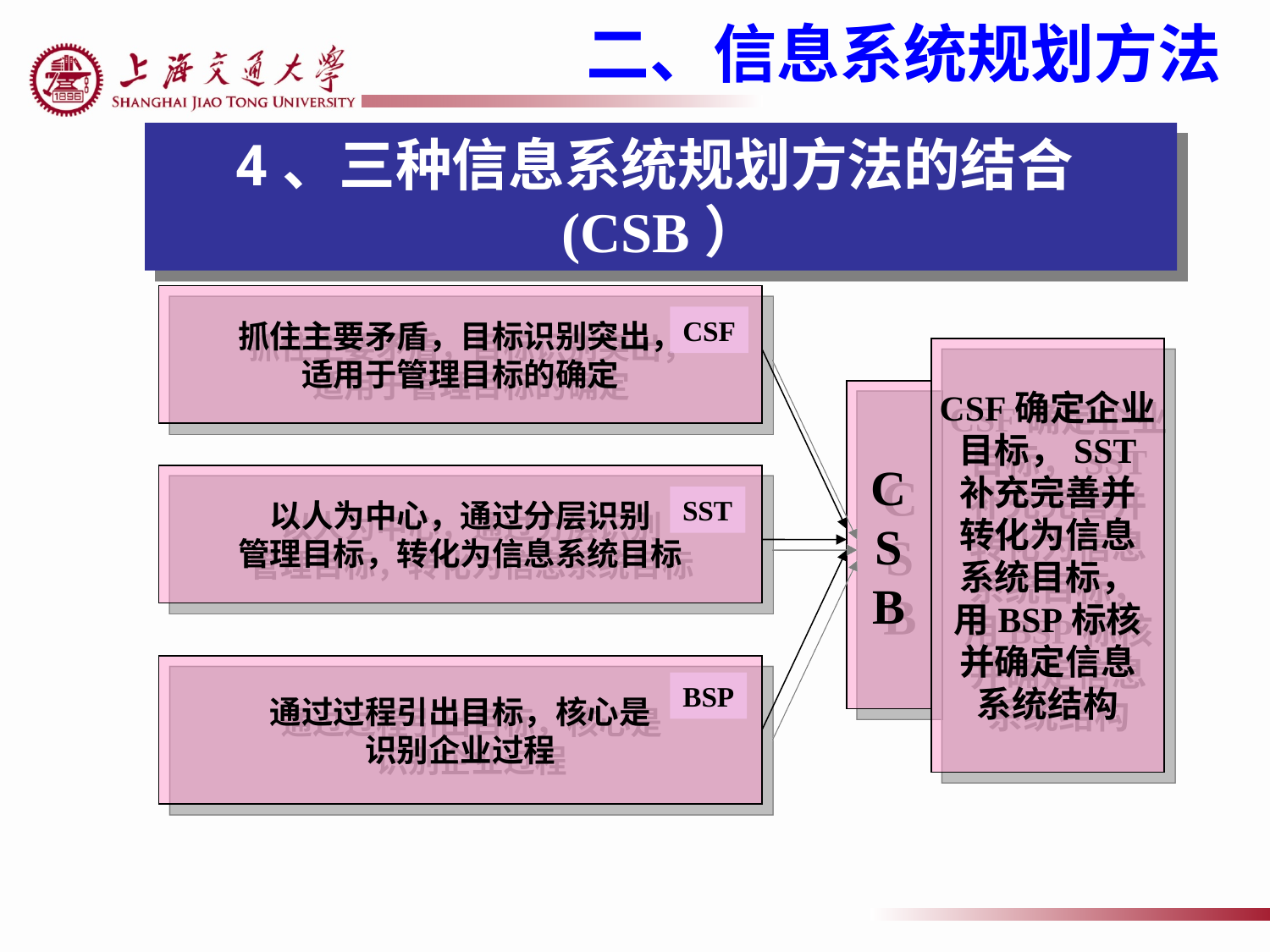

二、信息系统规划方法
4、三种信息系统规划方法的结合(CSB）
抓住主要矛盾，目标识别突出，
适用于管理目标的确定
CSF
CSF确定企业
目标，SST
补充完善并
转化为信息
系统目标，
用BSP标核
并确定信息
系统结构

C
S
B
以人为中心，通过分层识别
管理目标，转化为信息系统目标
SST

通过过程引出目标，核心是
识别企业过程
BSP